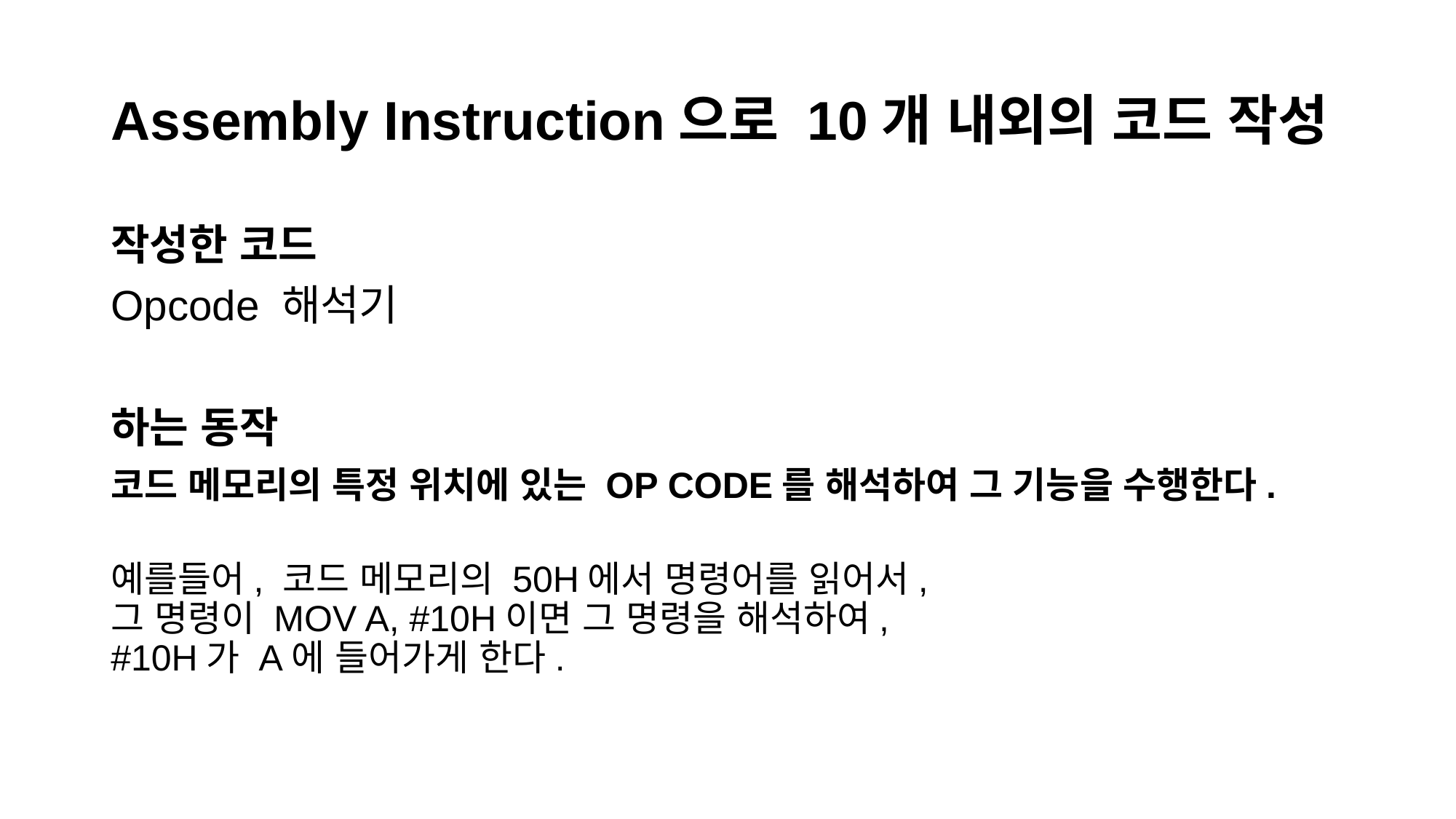

# Assembly Instruction으로 10개 내외의 코드 작성
작성한 코드
Opcode 해석기

하는 동작
코드 메모리의 특정 위치에 있는 OP CODE를 해석하여 그 기능을 수행한다.
예를들어, 코드 메모리의 50H에서 명령어를 읽어서,
그 명령이 MOV A, #10H이면 그 명령을 해석하여,
#10H가 A에 들어가게 한다.